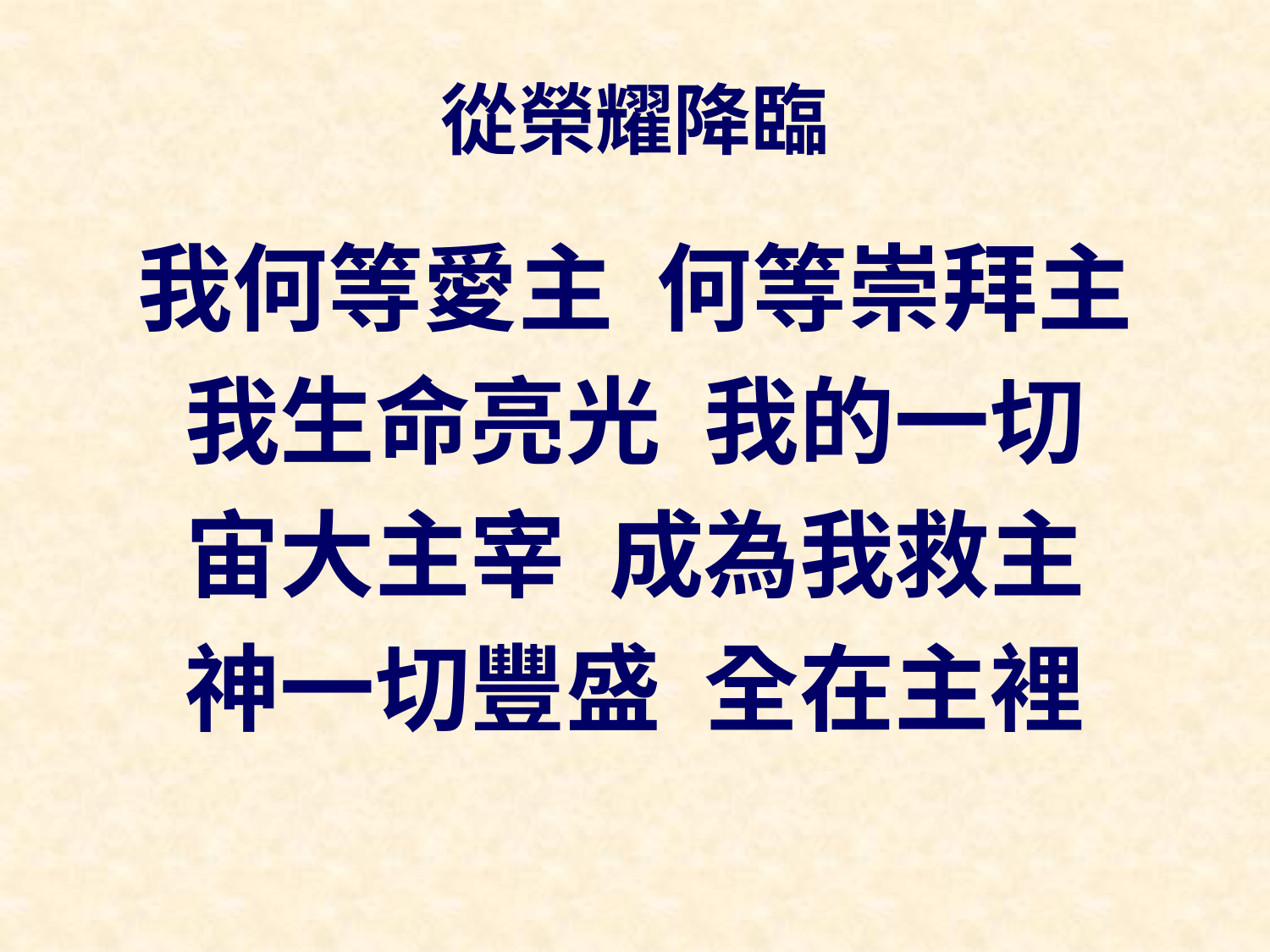

# 從榮耀降臨
我何等愛主  何等崇拜主
我生命亮光  我的一切
宙大主宰  成為我救主
神一切豐盛  全在主裡